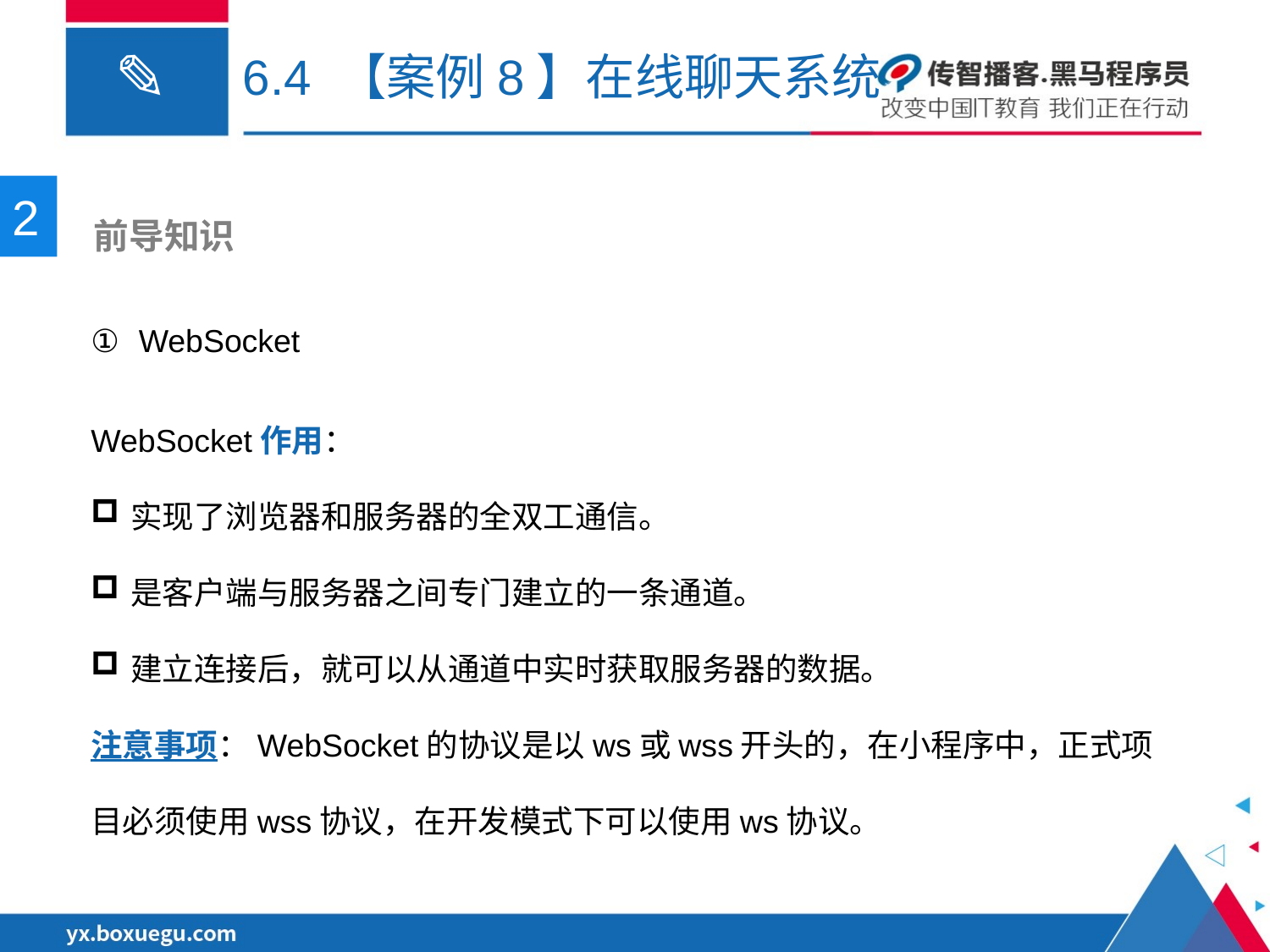

# 6.4 【案例8】在线聊天系统

2
  前导知识
WebSocket
WebSocket作用：
实现了浏览器和服务器的全双工通信。
是客户端与服务器之间专门建立的一条通道。
建立连接后，就可以从通道中实时获取服务器的数据。
注意事项：WebSocket的协议是以ws或wss开头的，在小程序中，正式项目必须使用wss协议，在开发模式下可以使用ws协议。